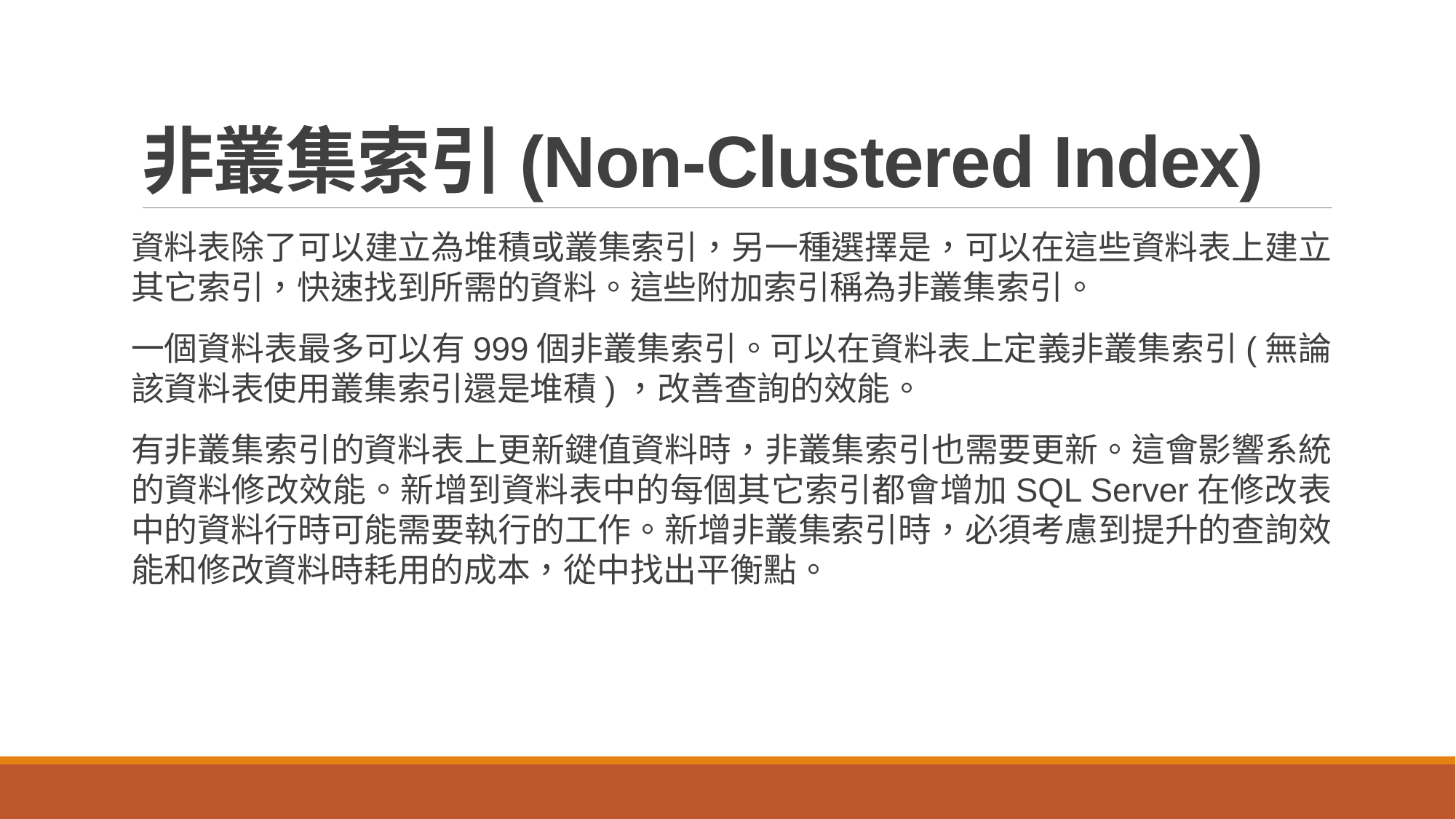

# 非叢集索引(Non-Clustered Index)
資料表除了可以建立為堆積或叢集索引，另一種選擇是，可以在這些資料表上建立其它索引，快速找到所需的資料。這些附加索引稱為非叢集索引。
一個資料表最多可以有999個非叢集索引。可以在資料表上定義非叢集索引(無論該資料表使用叢集索引還是堆積)，改善查詢的效能。
有非叢集索引的資料表上更新鍵值資料時，非叢集索引也需要更新。這會影響系統的資料修改效能。新增到資料表中的每個其它索引都會增加SQL Server在修改表中的資料行時可能需要執行的工作。新增非叢集索引時，必須考慮到提升的查詢效能和修改資料時耗用的成本，從中找出平衡點。